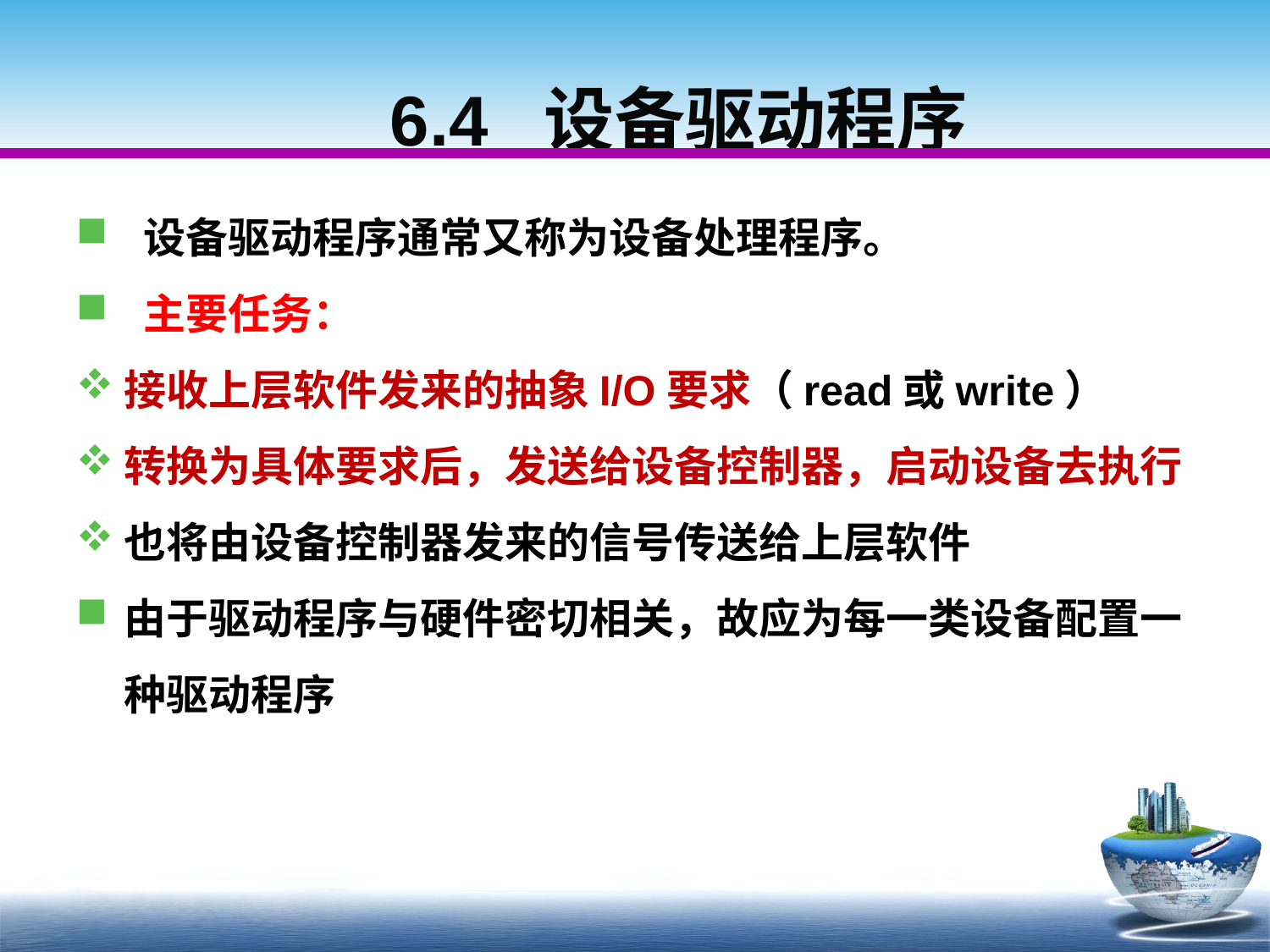

# 6.4  设备驱动程序
 设备驱动程序通常又称为设备处理程序。
 主要任务：
接收上层软件发来的抽象I/O要求（read或write）
转换为具体要求后，发送给设备控制器，启动设备去执行
也将由设备控制器发来的信号传送给上层软件
由于驱动程序与硬件密切相关，故应为每一类设备配置一种驱动程序